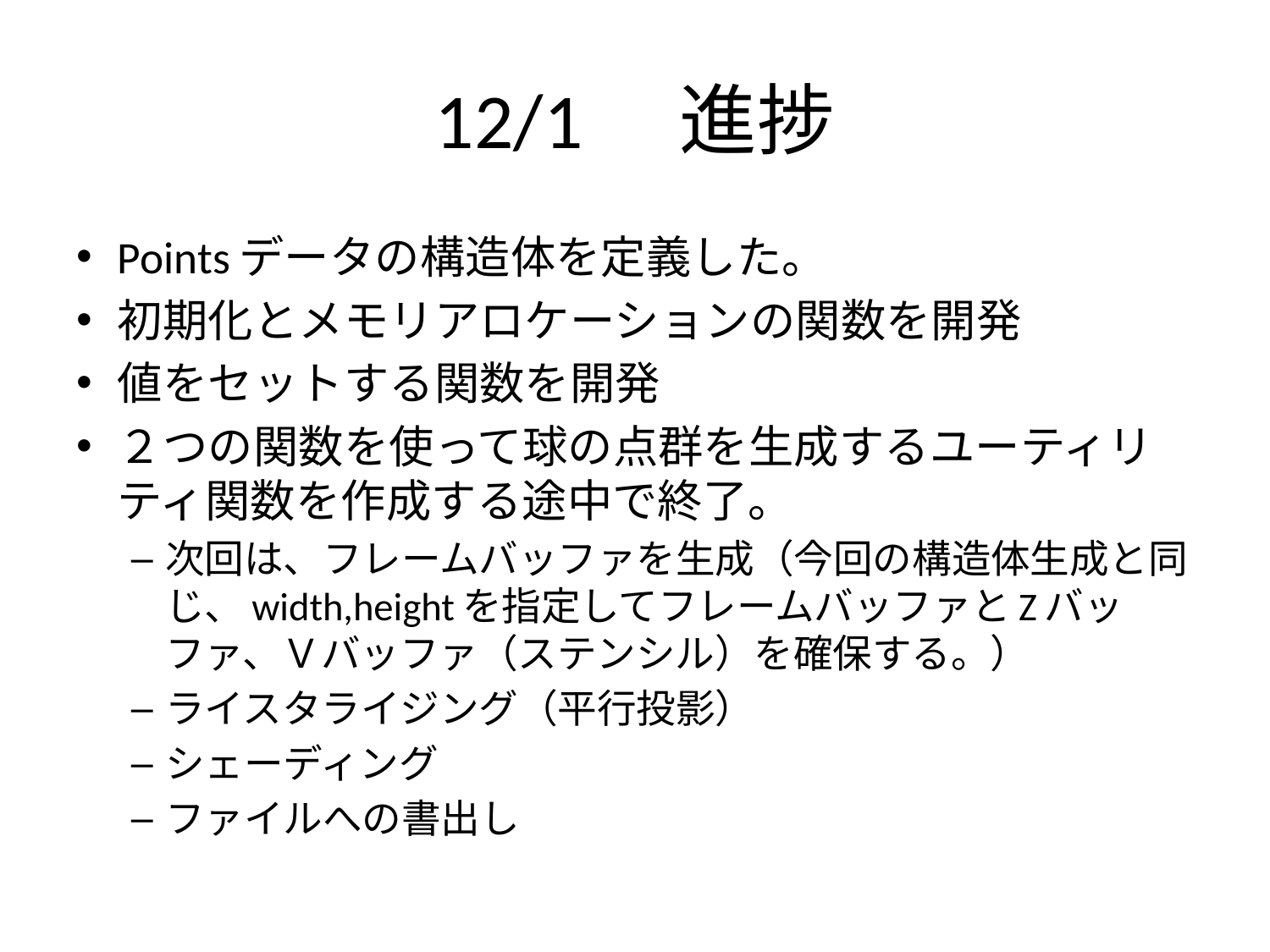

# 12/1　進捗
Pointsデータの構造体を定義した。
初期化とメモリアロケーションの関数を開発
値をセットする関数を開発
２つの関数を使って球の点群を生成するユーティリティ関数を作成する途中で終了。
次回は、フレームバッファを生成（今回の構造体生成と同じ、width,heightを指定してフレームバッファとZバッファ、Ｖバッファ（ステンシル）を確保する。）
ライスタライジング（平行投影）
シェーディング
ファイルへの書出し